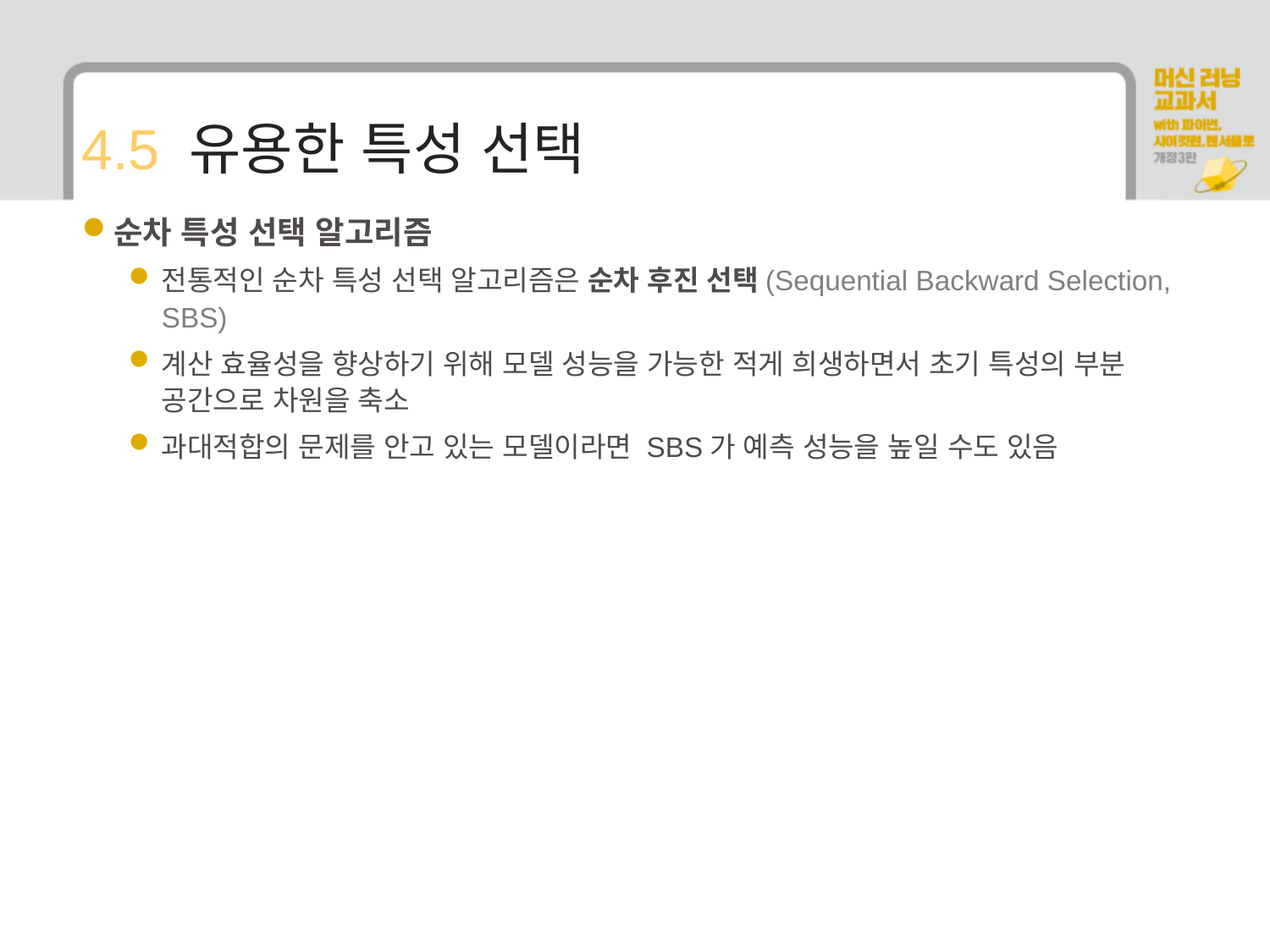

# 4.5 유용한 특성 선택
순차 특성 선택 알고리즘
전통적인 순차 특성 선택 알고리즘은 순차 후진 선택(Sequential Backward Selection, SBS)
계산 효율성을 향상하기 위해 모델 성능을 가능한 적게 희생하면서 초기 특성의 부분 공간으로 차원을 축소
과대적합의 문제를 안고 있는 모델이라면 SBS가 예측 성능을 높일 수도 있음